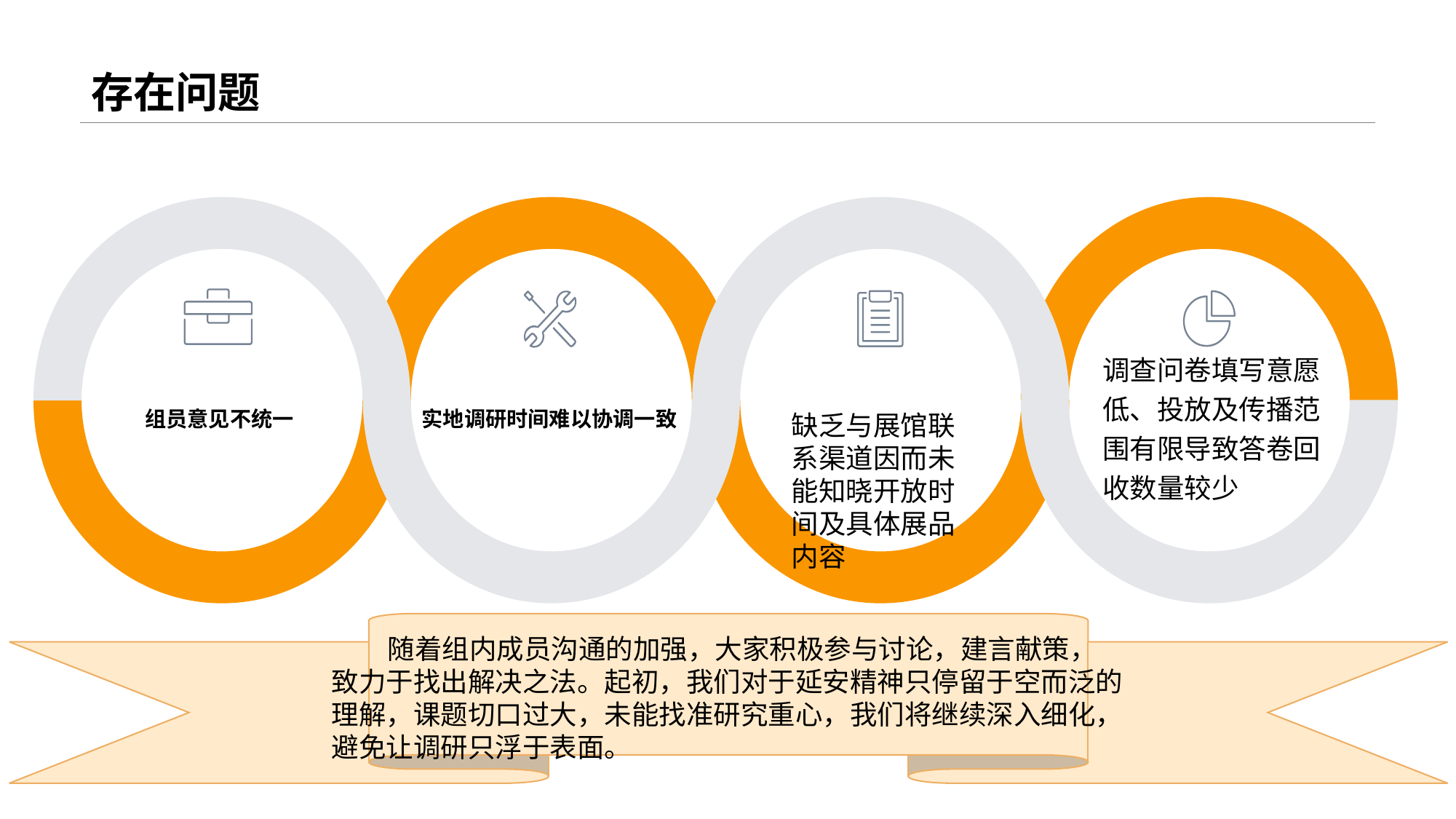

# 存在问题

调查问卷填写意愿低、投放及传播范围有限导致答卷回收数量较少

实地调研时间难以协调一致

组员意见不统一
缺乏与展馆联系渠道因而未能知晓开放时间及具体展品内容

        随着组内成员沟通的加强，大家积极参与讨论，建言献策，致力于找出解决之法。起初，我们对于延安精神只停留于空而泛的理解，课题切口过大，未能找准研究重心，我们将继续深入细化，避免让调研只浮于表面。
15